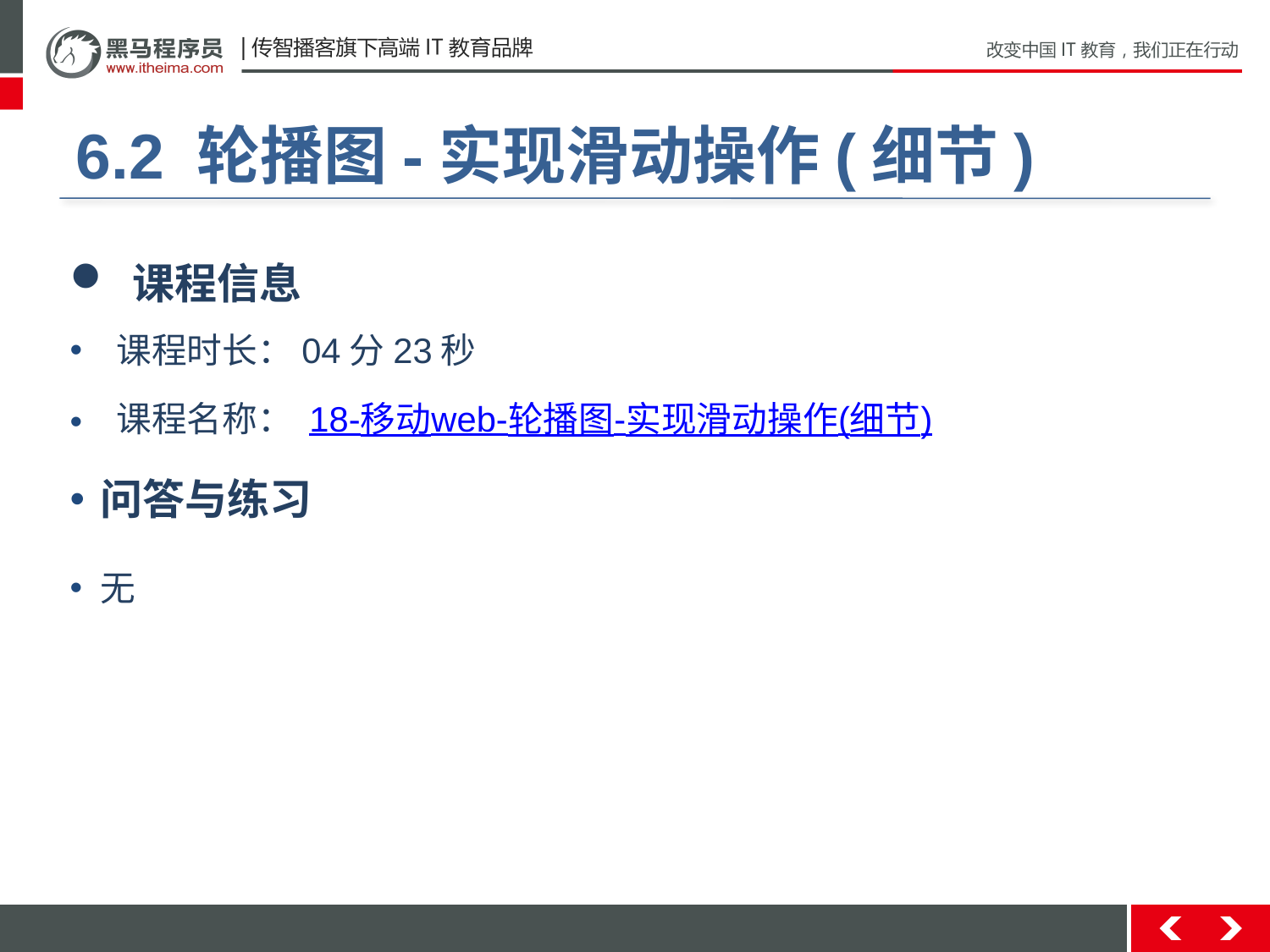

#
6.2 轮播图-实现滑动操作(细节)
 课程信息
 课程时长：04分23秒
 课程名称： 18-移动web-轮播图-实现滑动操作(细节)
问答与练习
无